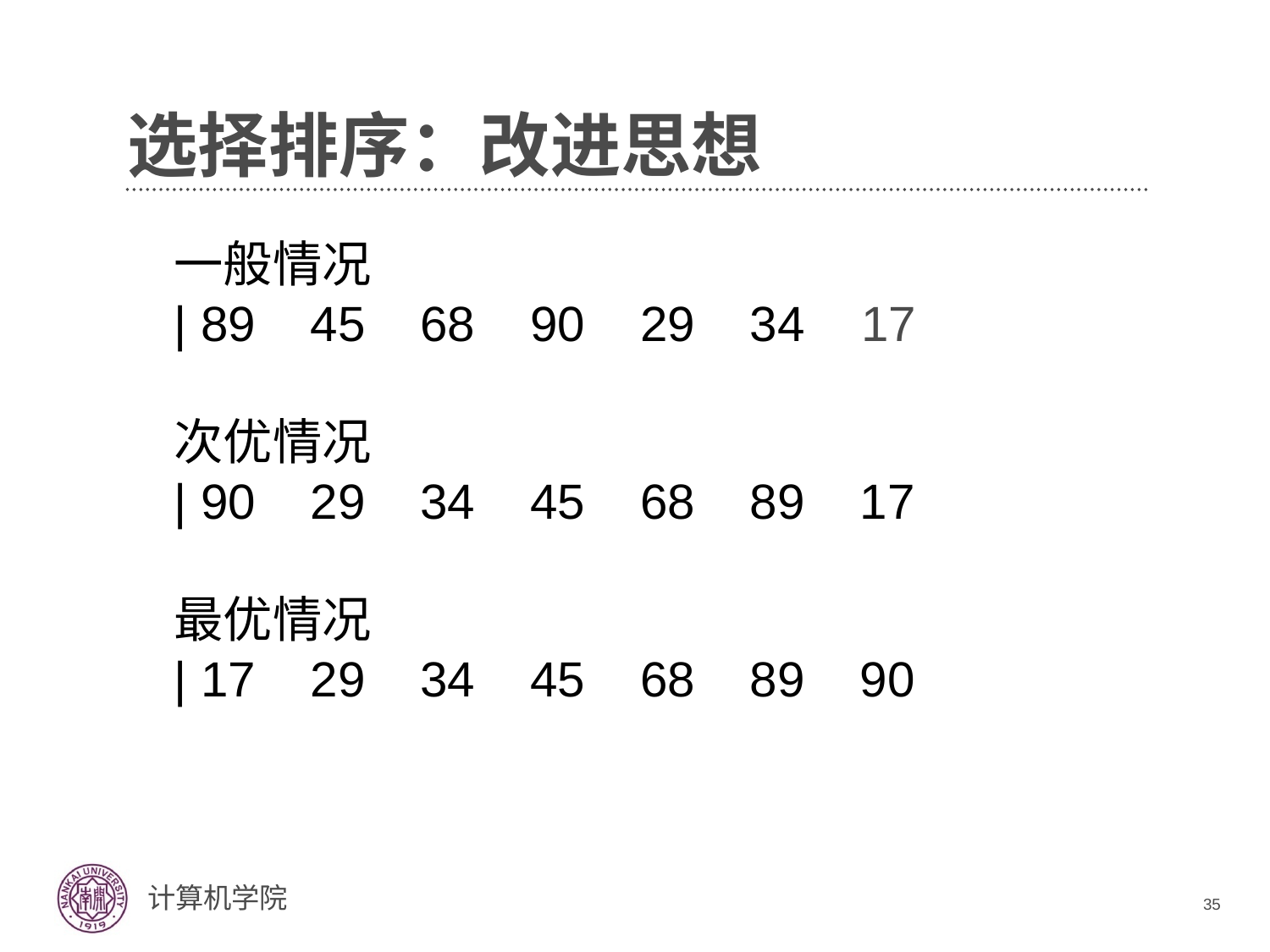

# 选择排序：改进思想
一般情况
| 89    45    68    90    29    34    17

次优情况
| 90    29    34    45    68    89    17

最优情况
| 17    29    34    45    68    89    90
35